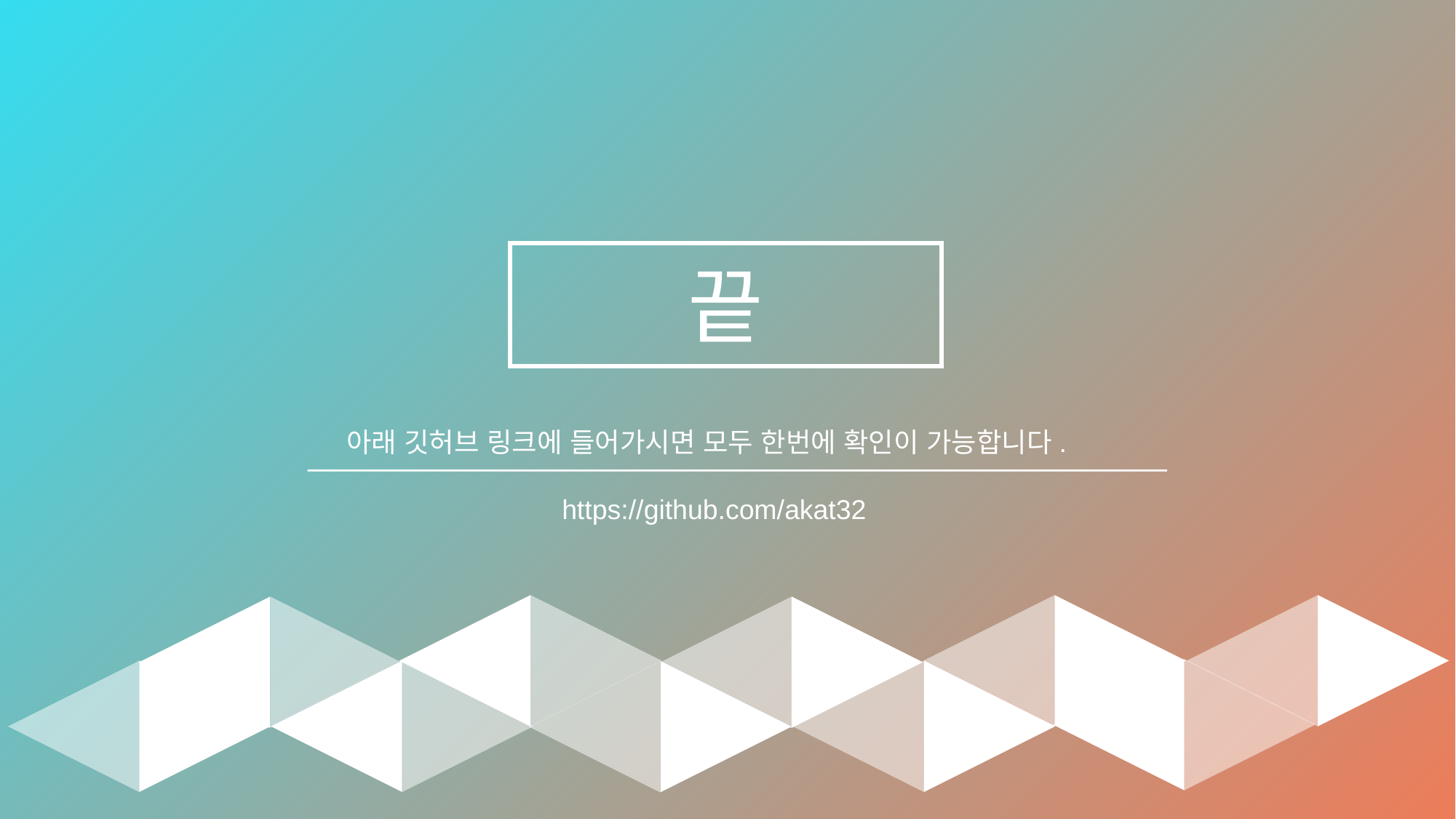

끝
아래 깃허브 링크에 들어가시면 모두 한번에 확인이 가능합니다.

https://github.com/akat32